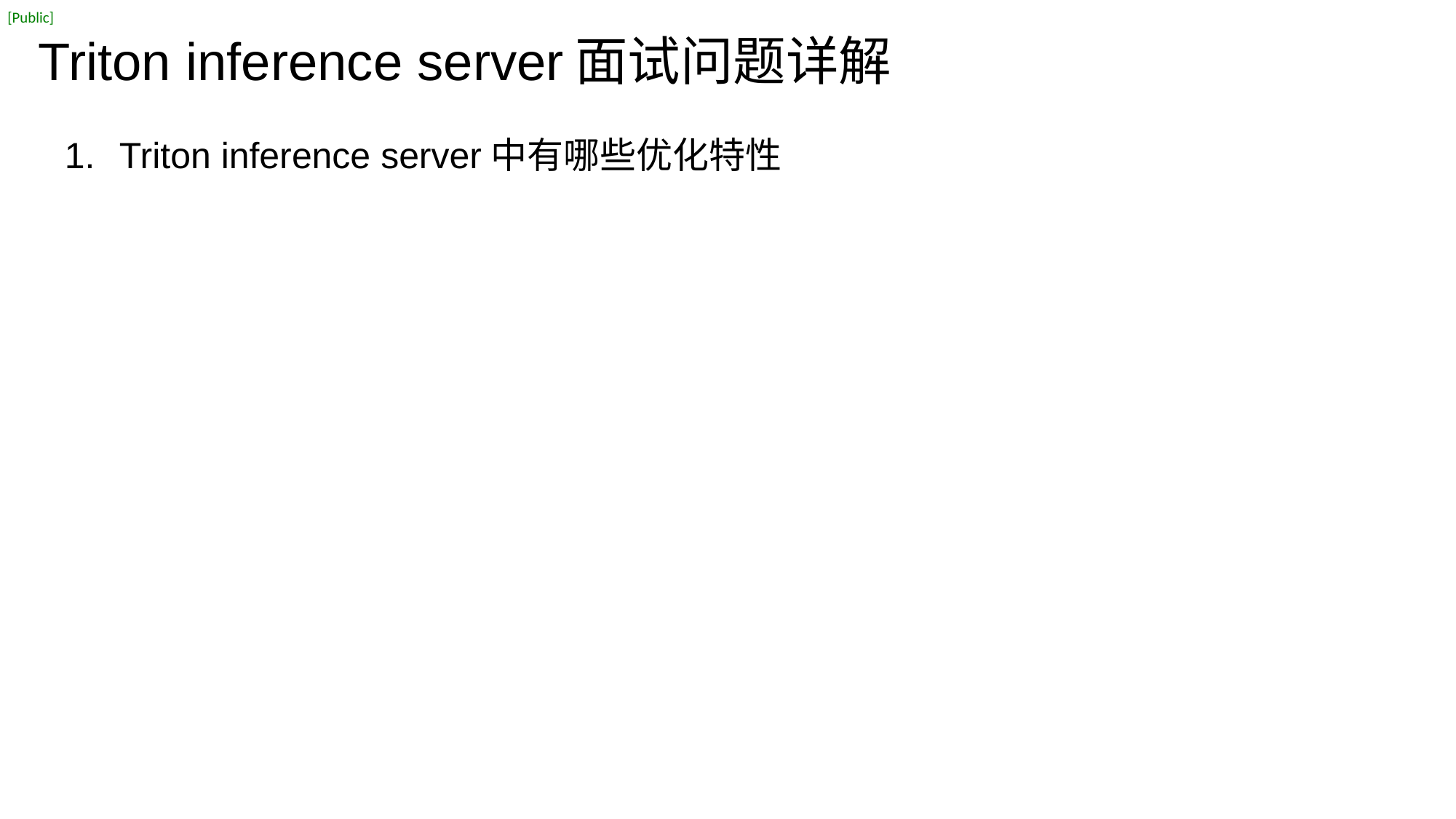

# Triton inference server面试问题详解
Triton inference server中有哪些优化特性